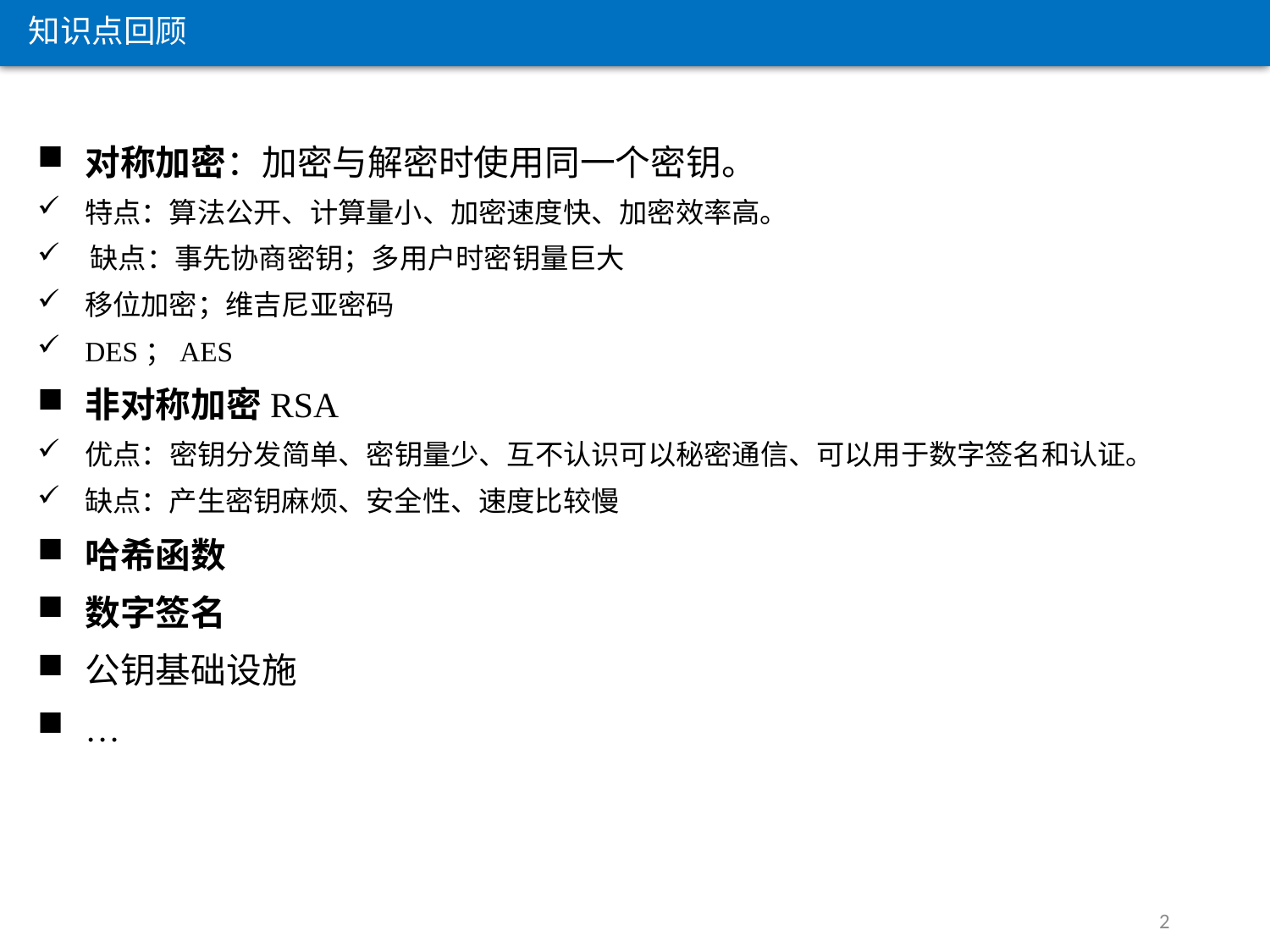

知识点回顾
对称加密：加密与解密时使用同一个密钥。
特点：算法公开、计算量小、加密速度快、加密效率高。
 缺点：事先协商密钥；多用户时密钥量巨大
移位加密；维吉尼亚密码
DES；AES
非对称加密RSA
优点：密钥分发简单、密钥量少、互不认识可以秘密通信、可以用于数字签名和认证。
缺点：产生密钥麻烦、安全性、速度比较慢
哈希函数
数字签名
公钥基础设施
…

2